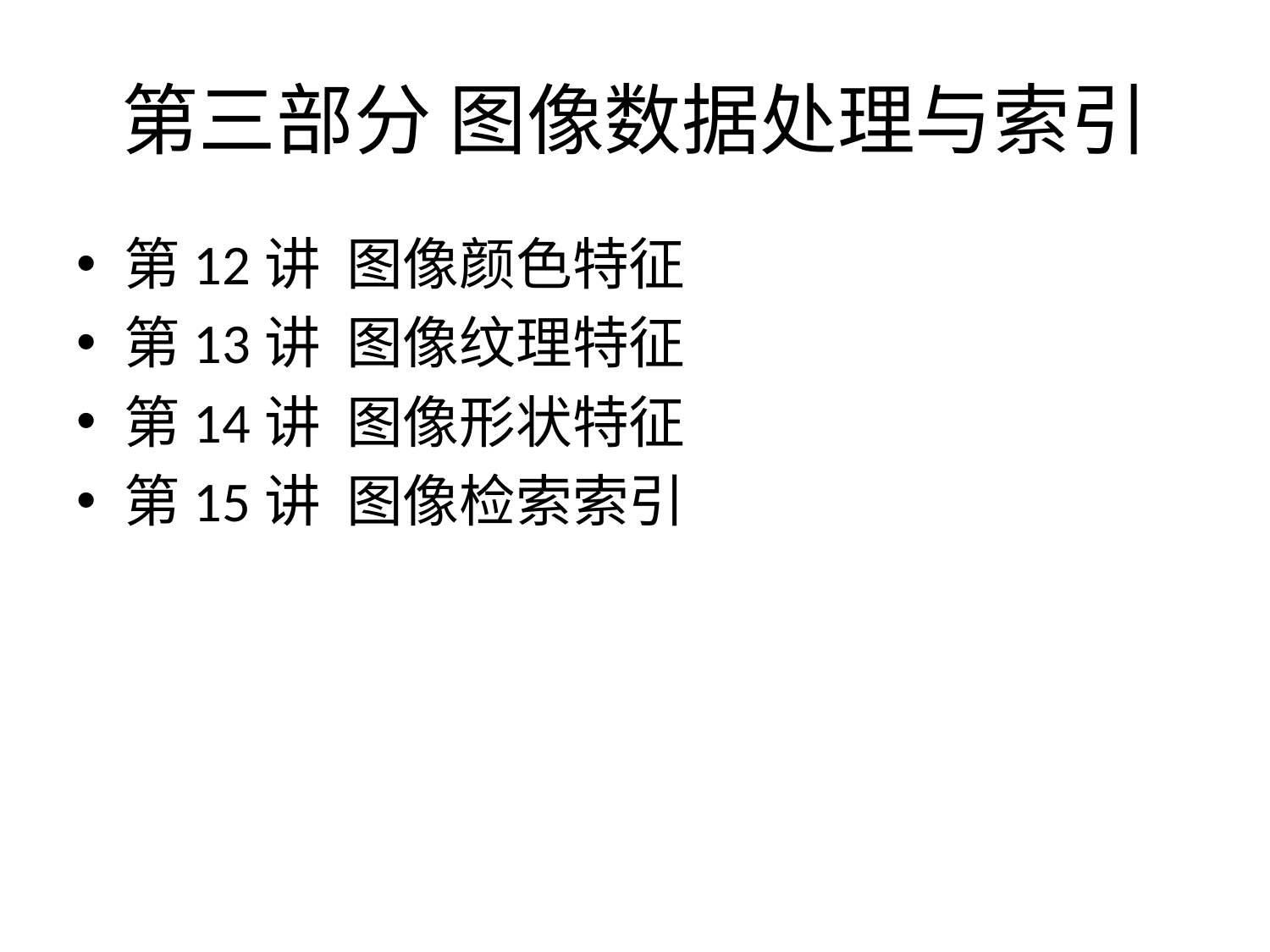

# 第三部分 图像数据处理与索引
第12讲  图像颜色特征
第13讲  图像纹理特征
第14讲  图像形状特征
第15讲  图像检索索引